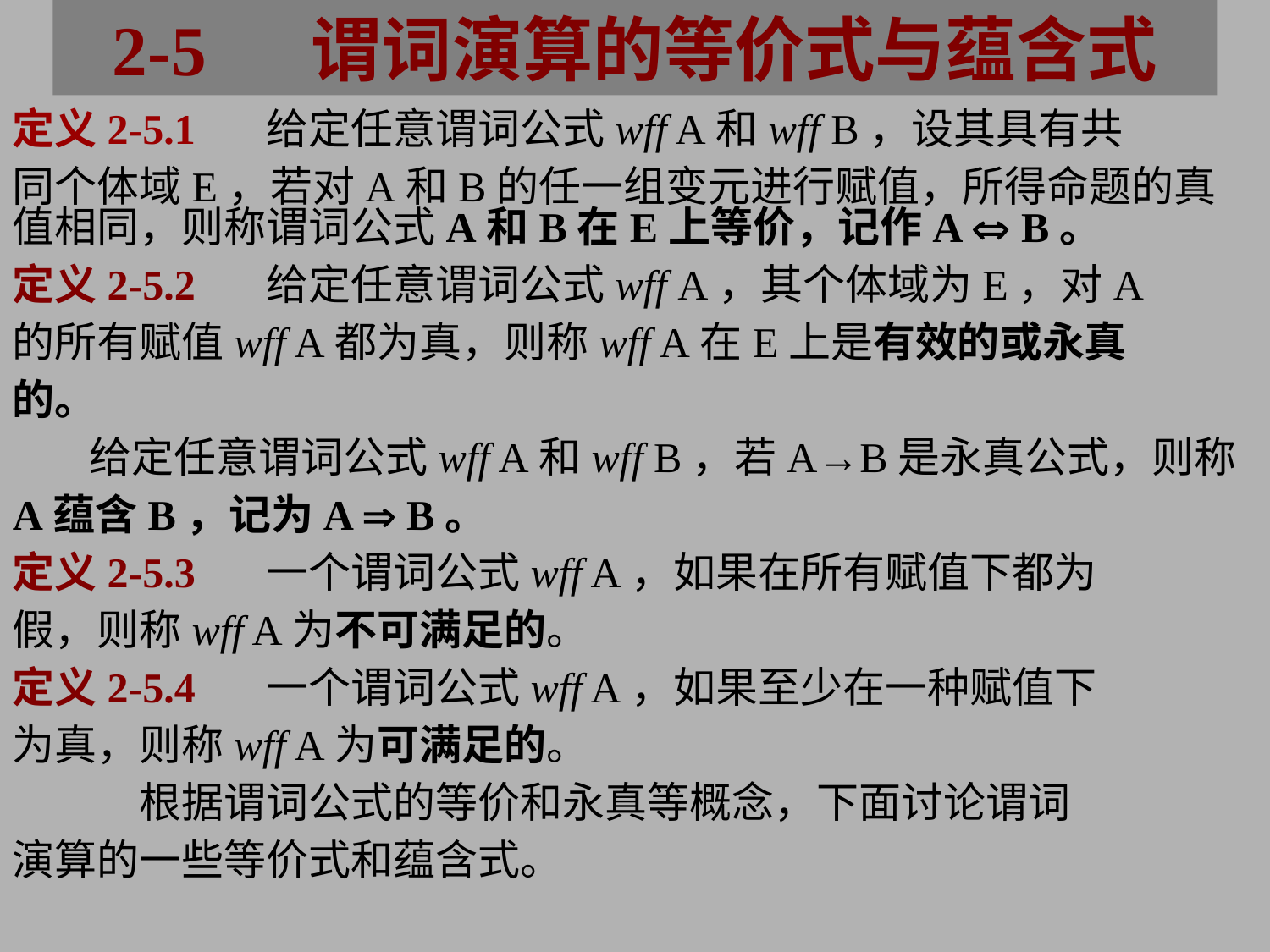

2-5     谓词演算的等价式与蕴含式
定义2-5.1	给定任意谓词公式wff A和wff B，设其具有共
同个体域E，若对A和B的任一组变元进行赋值，所得命题的真值相同，则称谓词公式A和B在E上等价，记作A ⇔ B。
定义2-5.2	给定任意谓词公式wff A，其个体域为E，对A
的所有赋值wff A都为真，则称wff A在E上是有效的或永真
的。
       给定任意谓词公式wff A和wff B，若A→B是永真公式，则称
A蕴含B，记为A ⇒ B。
定义2-5.3	一个谓词公式wff A，如果在所有赋值下都为
假，则称wff A为不可满足的。
定义2-5.4	一个谓词公式wff A，如果至少在一种赋值下
为真，则称wff A为可满足的。
	根据谓词公式的等价和永真等概念，下面讨论谓词
演算的一些等价式和蕴含式。